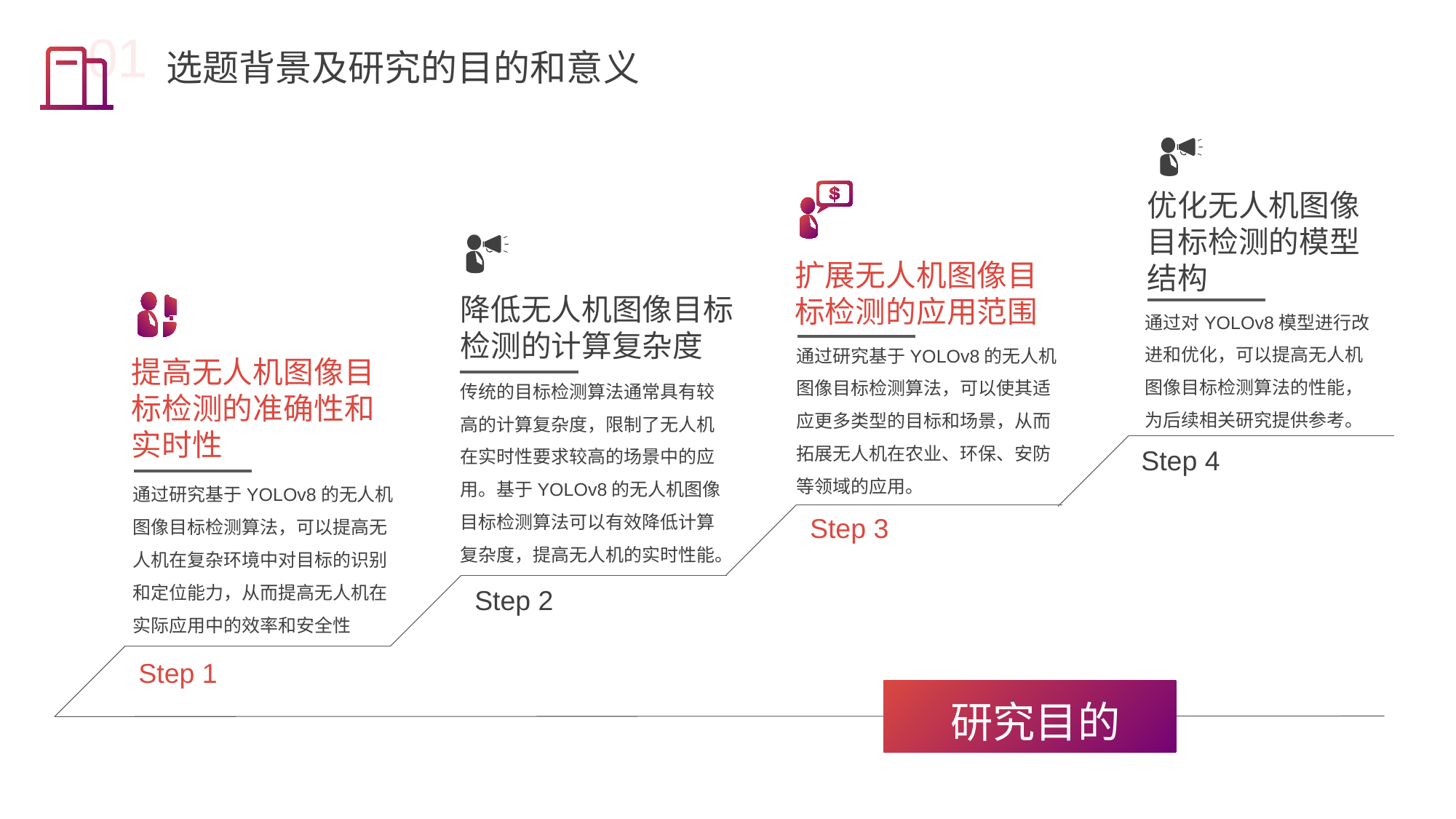

01
选题背景及研究的目的和意义

优化无人机图像目标检测的模型结构

扩展无人机图像目标检测的应用范围
降低无人机图像目标检测的计算复杂度

通过对YOLOv8模型进行改进和优化，可以提高无人机图像目标检测算法的性能，为后续相关研究提供参考。
通过研究基于YOLOv8的无人机图像目标检测算法，可以使其适应更多类型的目标和场景，从而拓展无人机在农业、环保、安防等领域的应用。
提高无人机图像目标检测的准确性和实时性
传统的目标检测算法通常具有较高的计算复杂度，限制了无人机在实时性要求较高的场景中的应用。基于YOLOv8的无人机图像目标检测算法可以有效降低计算复杂度，提高无人机的实时性能。
Step 4
通过研究基于YOLOv8的无人机图像目标检测算法，可以提高无人机在复杂环境中对目标的识别和定位能力，从而提高无人机在实际应用中的效率和安全性
Step 3
Step 2
Step 1

研究目的